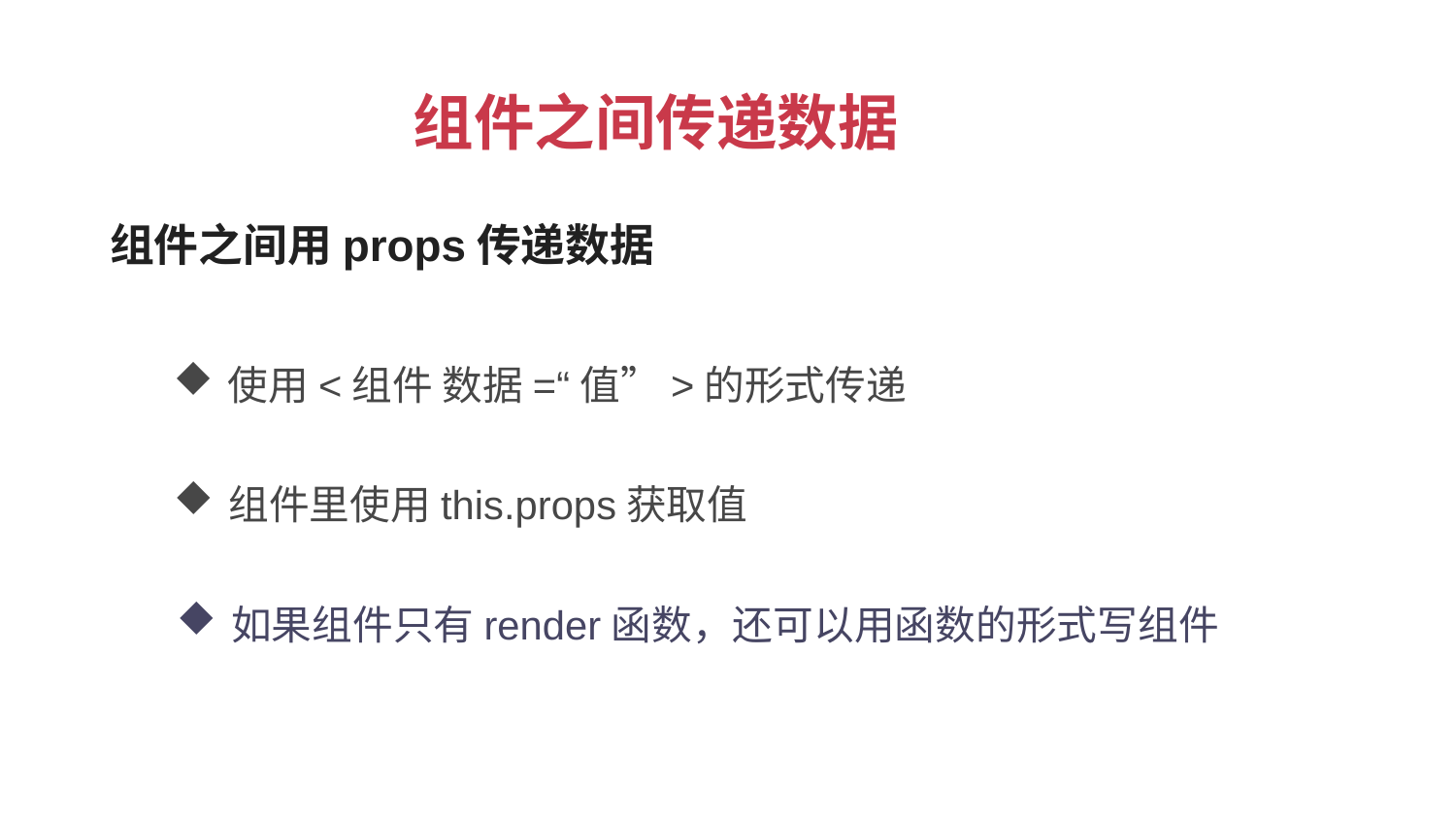

组件之间传递数据
 组件之间用props传递数据
使用<组件 数据=“值”>的形式传递
组件里使用this.props获取值
如果组件只有render函数，还可以用函数的形式写组件